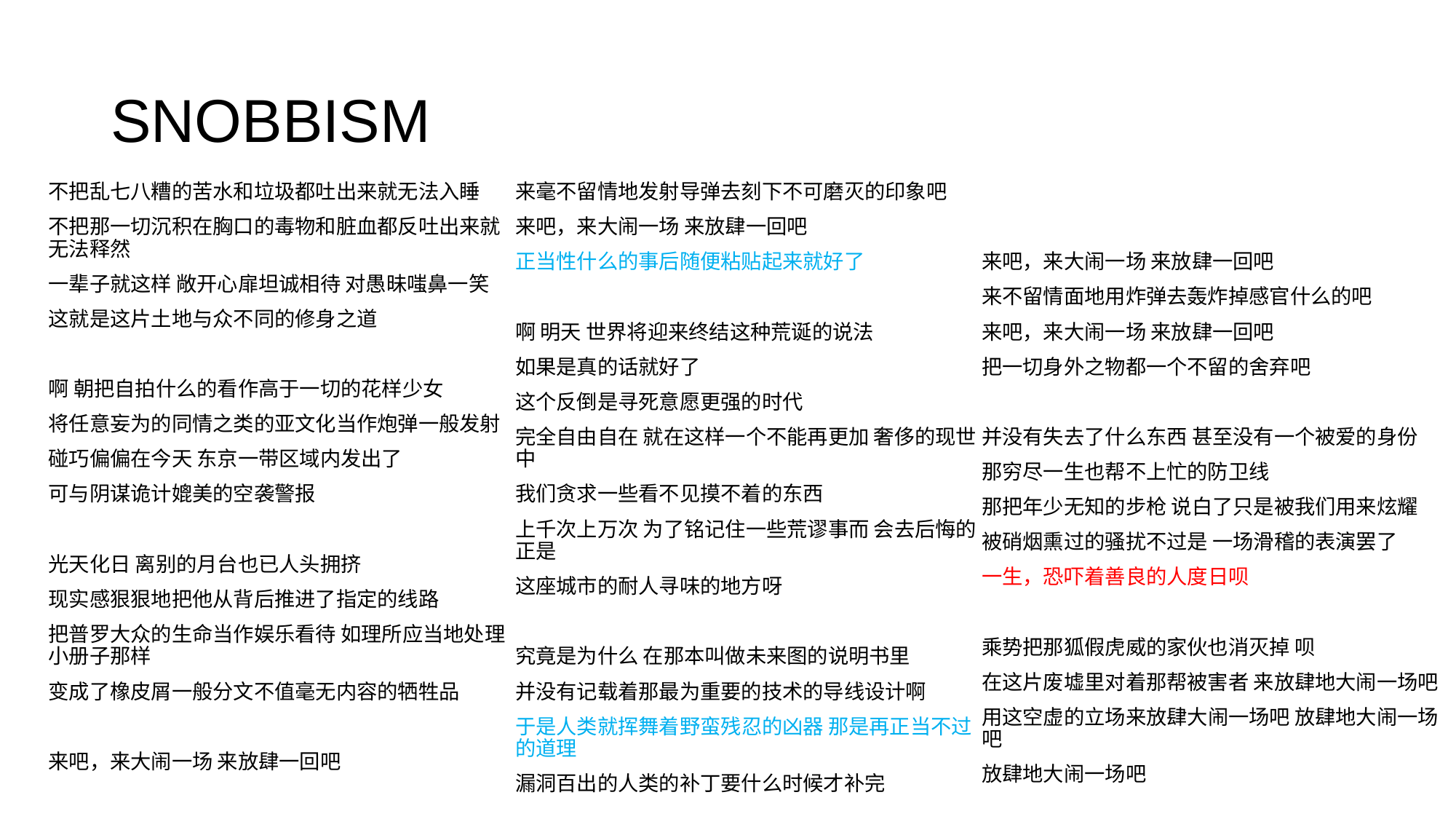

# SNOBBISM
不把乱七八糟的苦水和垃圾都吐出来就无法入睡
不把那一切沉积在胸口的毒物和脏血都反吐出来就无法释然
一辈子就这样 敞开心扉坦诚相待 对愚昧嗤鼻一笑
这就是这片土地与众不同的修身之道

啊 朝把自拍什么的看作高于一切的花样少女
将任意妄为的同情之类的亚文化当作炮弹一般发射
碰巧偏偏在今天 东京一带区域内发出了
可与阴谋诡计媲美的空袭警报

光天化日 离别的月台也已人头拥挤
现实感狠狠地把他从背后推进了指定的线路
把普罗大众的生命当作娱乐看待 如理所应当地处理小册子那样
变成了橡皮屑一般分文不值毫无内容的牺牲品

来吧，来大闹一场 来放肆一回吧
来毫不留情地发射导弹去刻下不可磨灭的印象吧
来吧，来大闹一场 来放肆一回吧
正当性什么的事后随便粘贴起来就好了

啊 明天 世界将迎来终结这种荒诞的说法
如果是真的话就好了
这个反倒是寻死意愿更强的时代
完全自由自在 就在这样一个不能再更加 奢侈的现世中
我们贪求一些看不见摸不着的东西
上千次上万次 为了铭记住一些荒谬事而 会去后悔的正是
这座城市的耐人寻味的地方呀

究竟是为什么 在那本叫做未来图的说明书里
并没有记载着那最为重要的技术的导线设计啊
于是人类就挥舞着野蛮残忍的凶器 那是再正当不过的道理
漏洞百出的人类的补丁要什么时候才补完

来吧，来大闹一场 来放肆一回吧
来不留情面地用炸弹去轰炸掉感官什么的吧
来吧，来大闹一场 来放肆一回吧
把一切身外之物都一个不留的舍弃吧

并没有失去了什么东西 甚至没有一个被爱的身份
那穷尽一生也帮不上忙的防卫线
那把年少无知的步枪 说白了只是被我们用来炫耀
被硝烟熏过的骚扰不过是 一场滑稽的表演罢了
一生，恐吓着善良的人度日呗

乘势把那狐假虎威的家伙也消灭掉 呗
在这片废墟里对着那帮被害者 来放肆地大闹一场吧
用这空虚的立场来放肆大闹一场吧 放肆地大闹一场吧
放肆地大闹一场吧